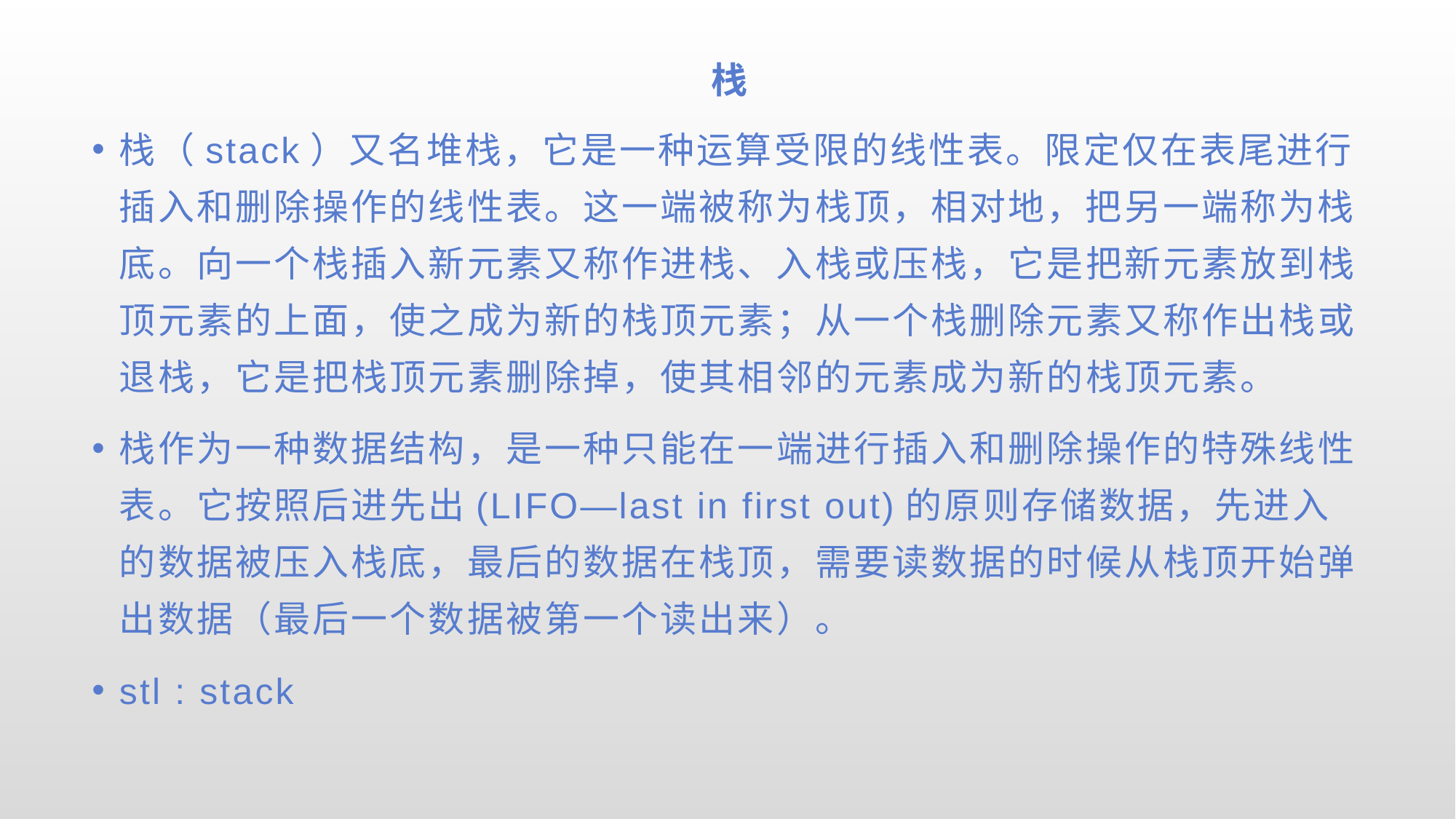

# 栈
栈（stack）又名堆栈，它是一种运算受限的线性表。限定仅在表尾进行插入和删除操作的线性表。这一端被称为栈顶，相对地，把另一端称为栈底。向一个栈插入新元素又称作进栈、入栈或压栈，它是把新元素放到栈顶元素的上面，使之成为新的栈顶元素；从一个栈删除元素又称作出栈或退栈，它是把栈顶元素删除掉，使其相邻的元素成为新的栈顶元素。
栈作为一种数据结构，是一种只能在一端进行插入和删除操作的特殊线性表。它按照后进先出(LIFO—last in first out)的原则存储数据，先进入的数据被压入栈底，最后的数据在栈顶，需要读数据的时候从栈顶开始弹出数据（最后一个数据被第一个读出来）。
stl : stack